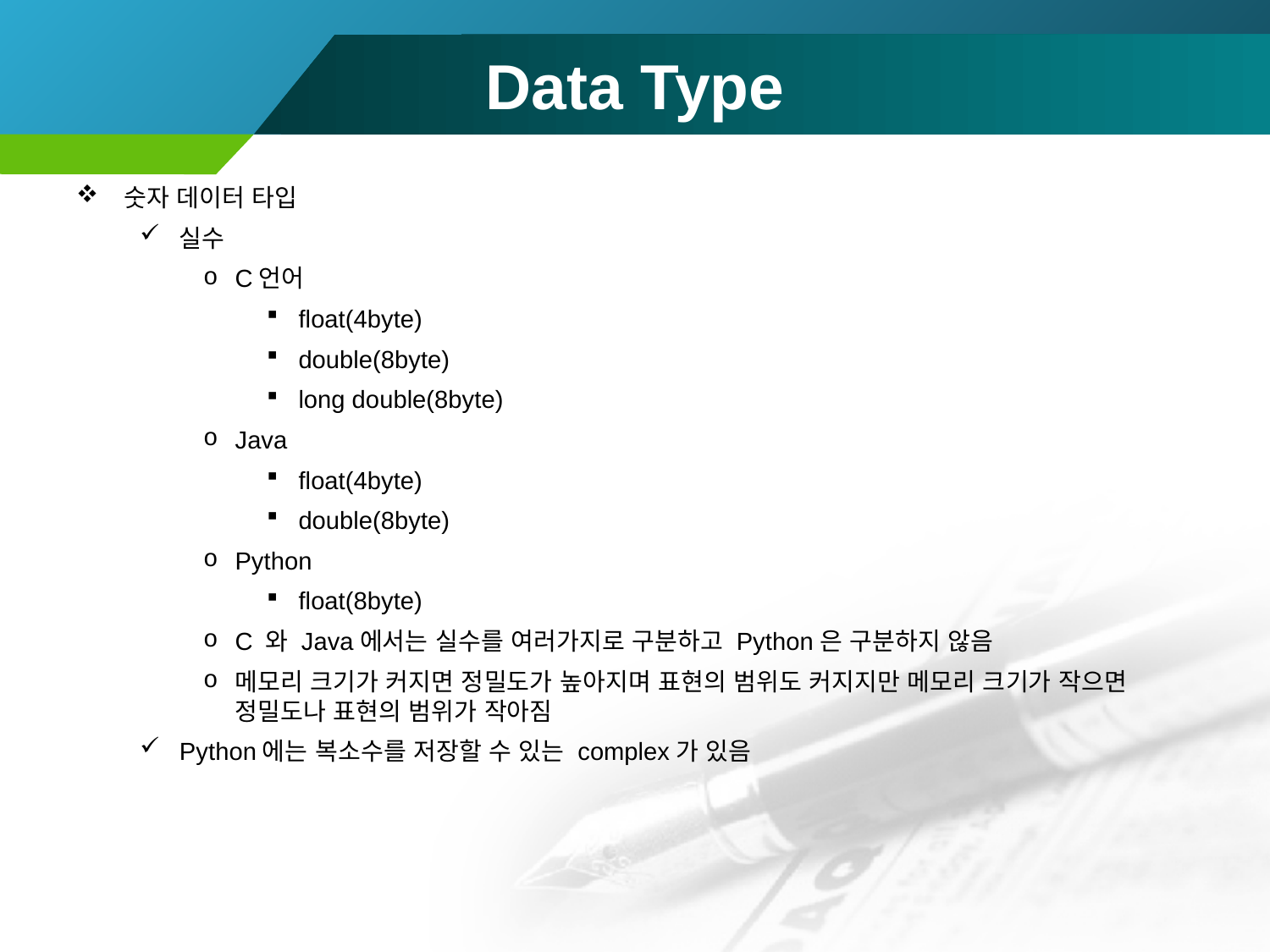

# Data Type
숫자 데이터 타입
실수
C언어
float(4byte)
double(8byte)
long double(8byte)
Java
float(4byte)
double(8byte)
Python
float(8byte)
C 와 Java에서는 실수를 여러가지로 구분하고 Python은 구분하지 않음
메모리 크기가 커지면 정밀도가 높아지며 표현의 범위도 커지지만 메모리 크기가 작으면 정밀도나 표현의 범위가 작아짐
Python에는 복소수를 저장할 수 있는 complex가 있음